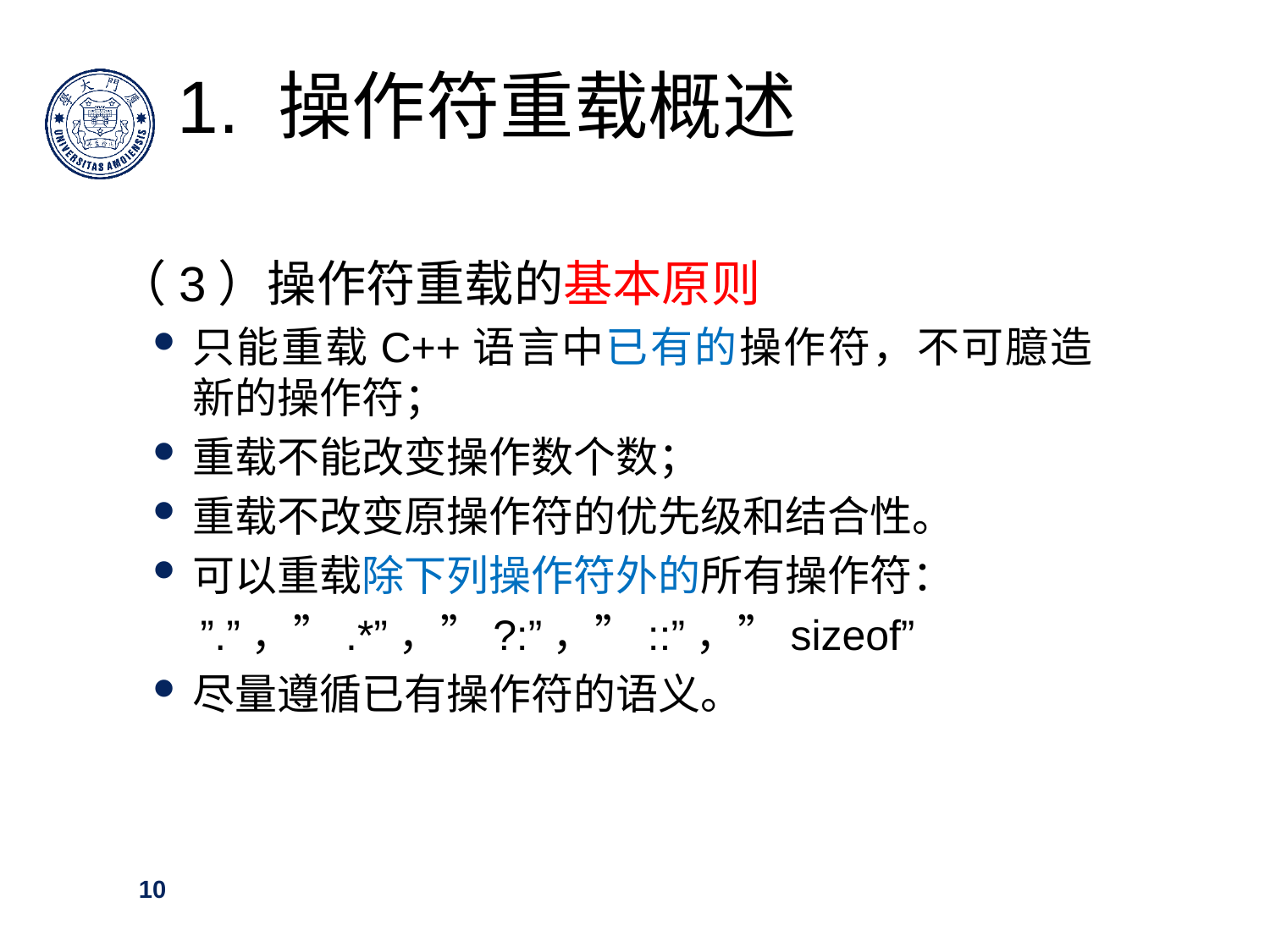

1. 操作符重载概述
（3）操作符重载的基本原则
只能重载C++语言中已有的操作符，不可臆造新的操作符；
重载不能改变操作数个数；
重载不改变原操作符的优先级和结合性。
可以重载除下列操作符外的所有操作符：
    ”.”，”.*”，”?:”，”::”，”sizeof”
尽量遵循已有操作符的语义。
10